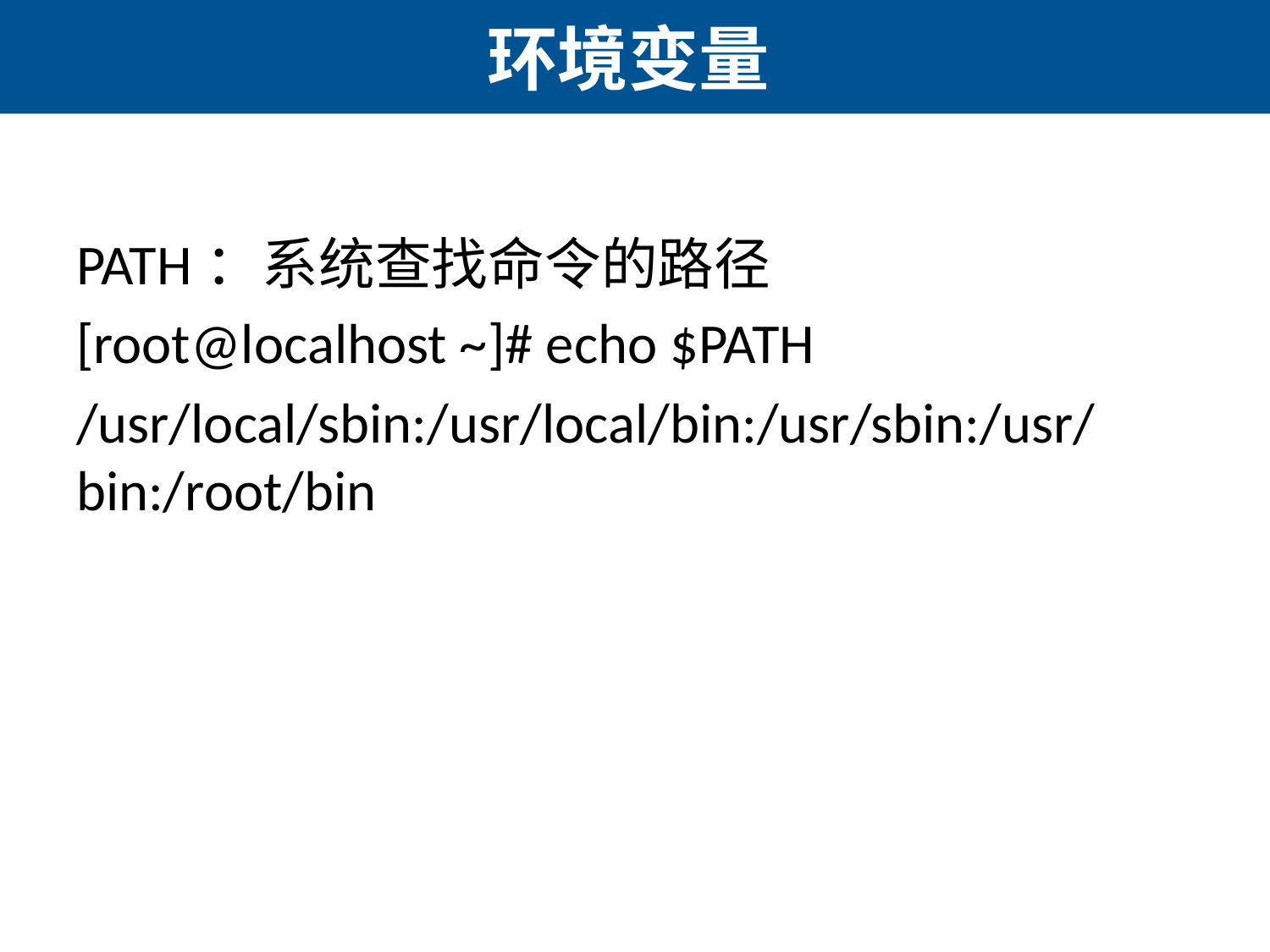

# 环境变量
PATH：系统查找命令的路径
[root@localhost ~]# echo $PATH
/usr/local/sbin:/usr/local/bin:/usr/sbin:/usr/bin:/root/bin